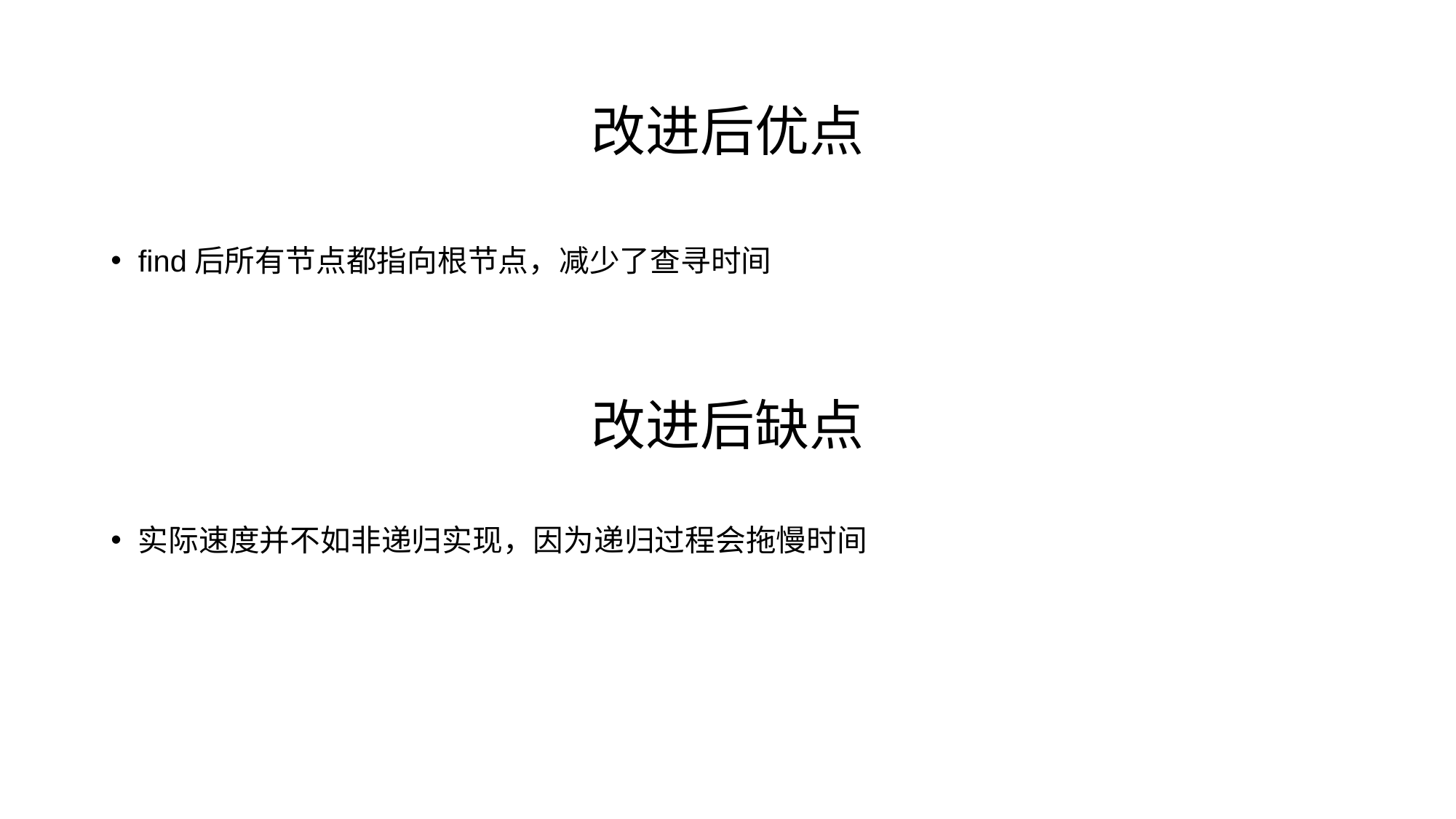

# 改进后优点
find后所有节点都指向根节点，减少了查寻时间

实际速度并不如非递归实现，因为递归过程会拖慢时间

改进后缺点